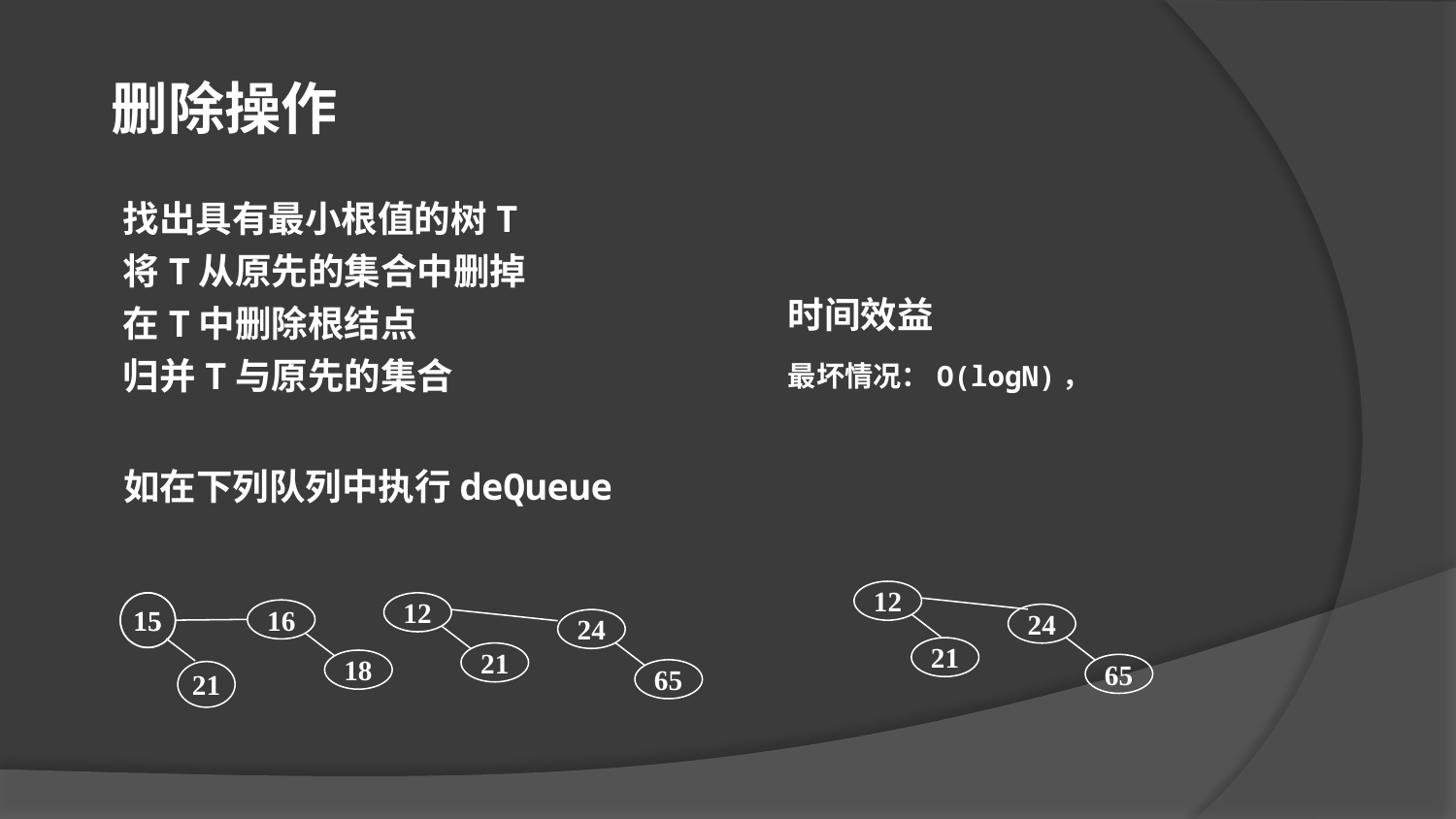

删除操作
找出具有最小根值的树T
将T从原先的集合中删掉
在T中删除根结点
归并T与原先的集合
时间效益
最坏情况：O(logN)，
如在下列队列中执行deQueue
12

15

21
15
12

24

21

65
16

18
24

65
21